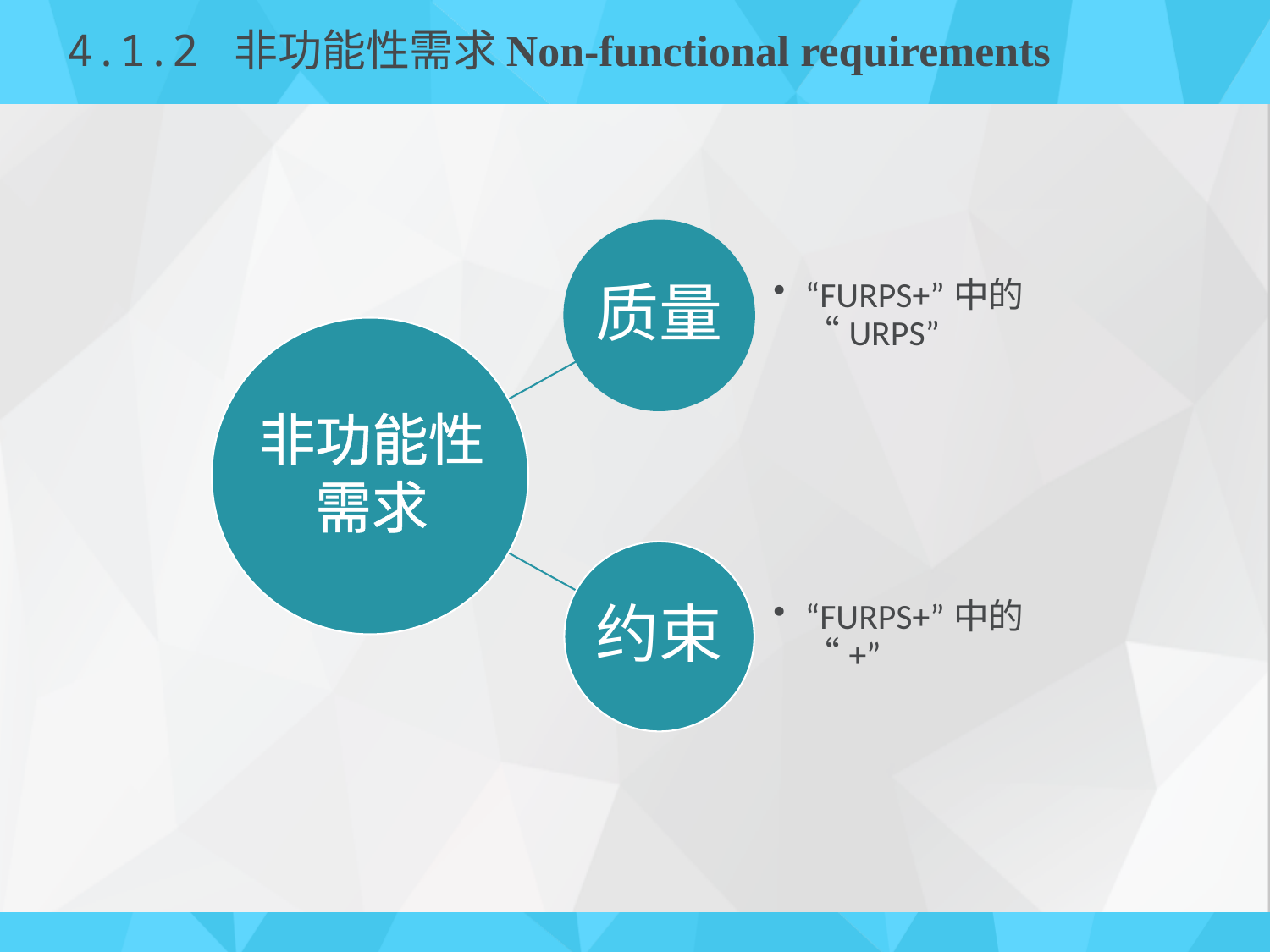

# 4.1.2 非功能性需求Non-functional requirements
质量
“FURPS+”中的“URPS”
约束
“FURPS+”中的“+”
非功能性
需求